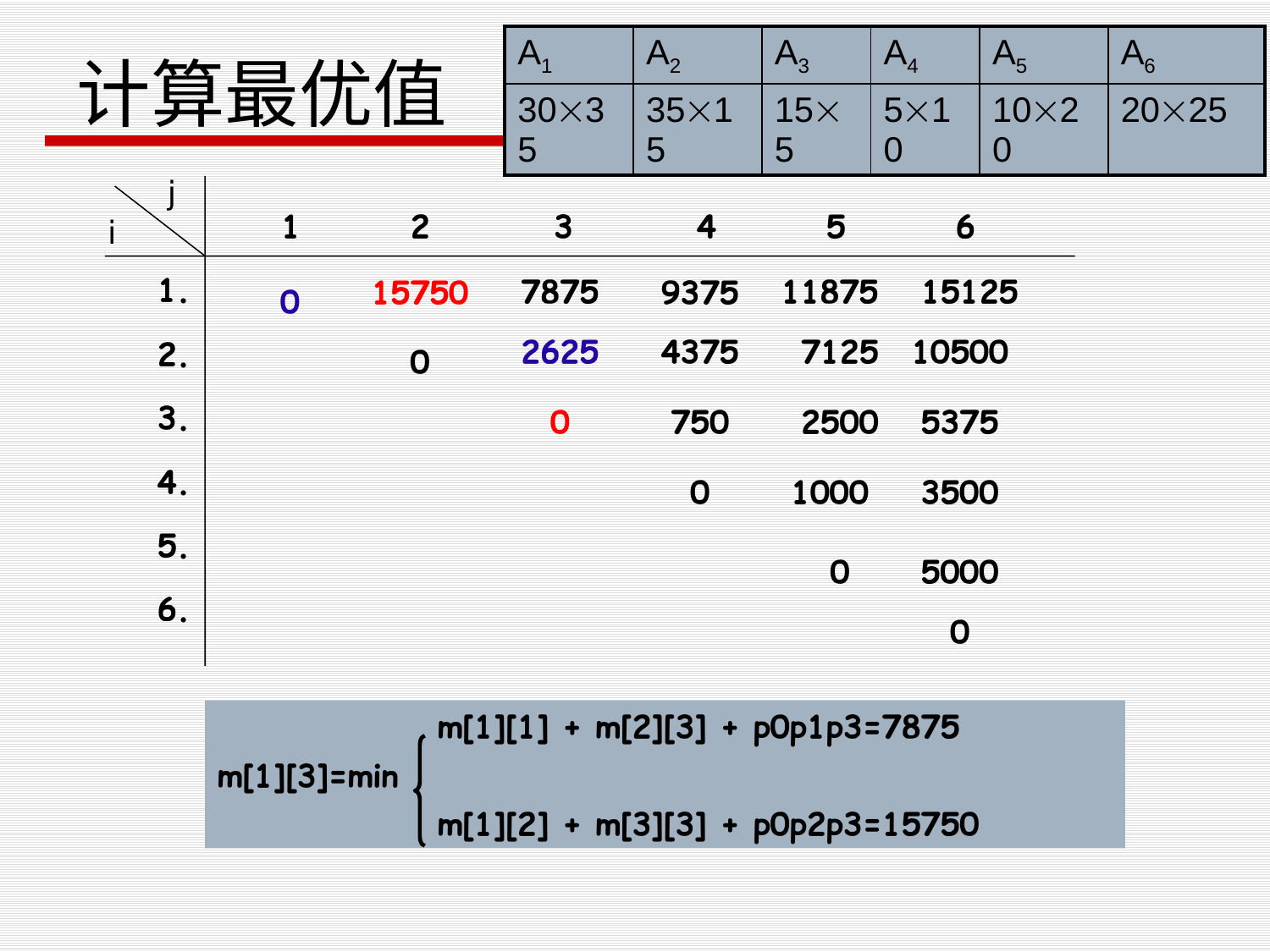

计算最优值
| A1 | A2 | A3 | A4 | A5 | A6 |
| --- | --- | --- | --- | --- | --- |
| 30×35 | 35×15 | 15×5 | 5×10 | 10×20 | 20×25 |
j

         1        2         3         4        5        6

i

7875
11875
15125
15750
9375
0
0
0
0
0
0
7125
10500
2625
4375
750
2500
5375
1000
3500
5000
                m[1][1] + m[2][3] + p0p1p3=7875
m[1][3]=min
                m[1][2] + m[3][3] + p0p2p3=15750